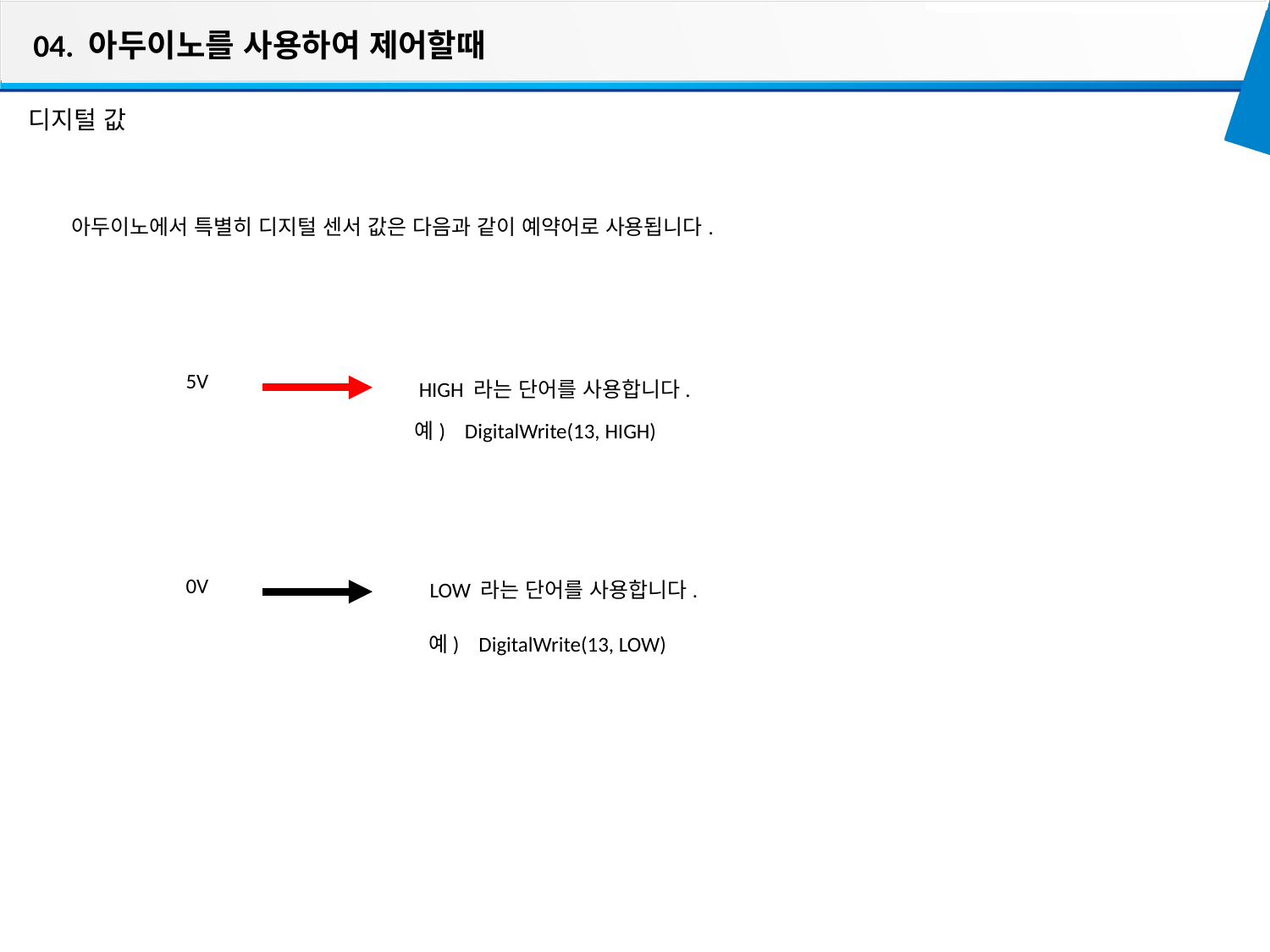

04. 아두이노를 사용하여 제어할때

디지털 값
아두이노에서 특별히 디지털 센서 값은 다음과 같이 예약어로 사용됩니다.
5V
HIGH 라는 단어를 사용합니다.
예)    DigitalWrite(13, HIGH)
0V
LOW 라는 단어를 사용합니다.
예)    DigitalWrite(13, LOW)